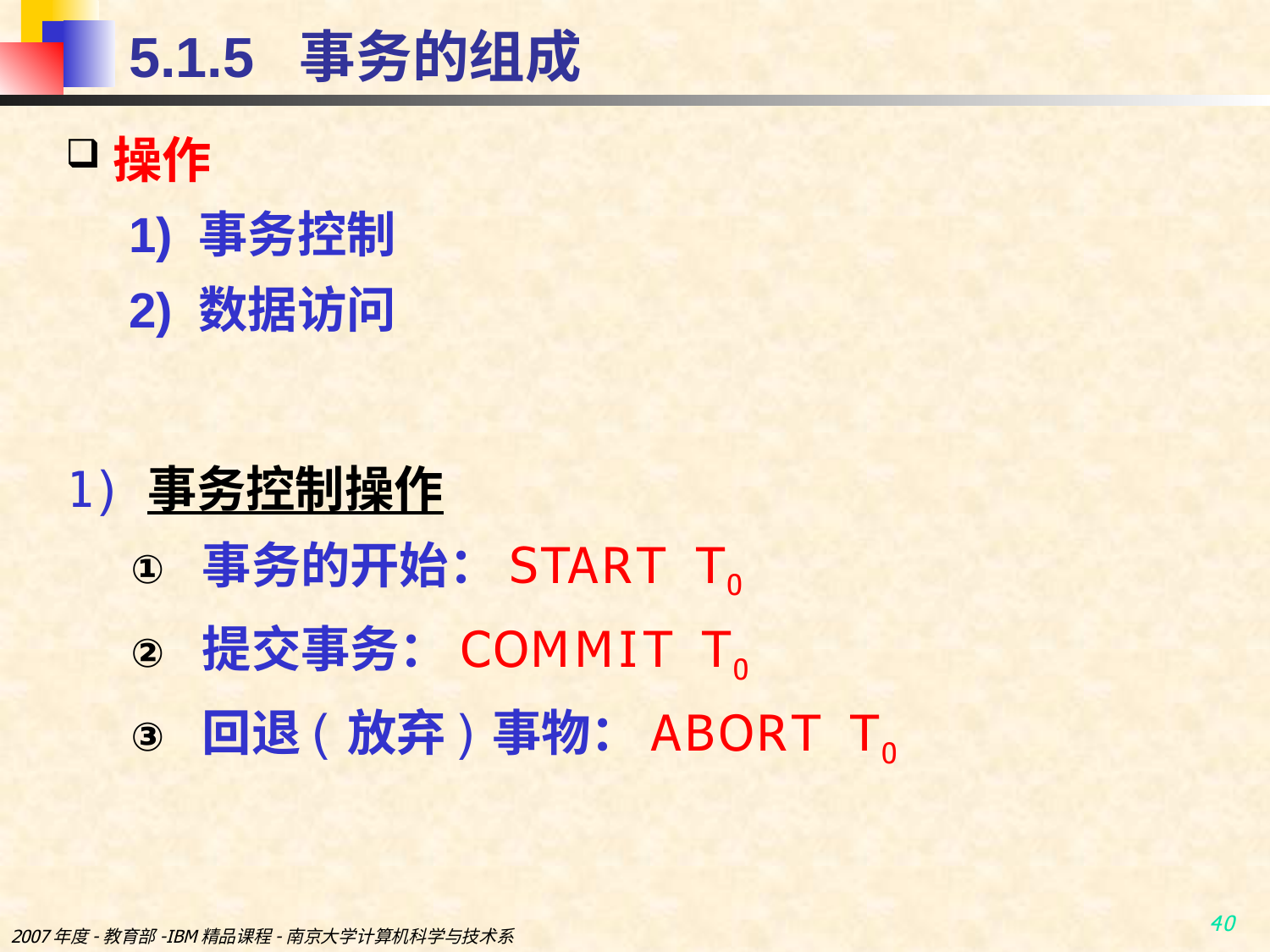

# 5.1.5  事务的组成
操作
1) 事务控制
2) 数据访问
1) 事务控制操作
事务的开始：START  T0
提交事务：COMMIT  T0
回退(放弃)事物：ABORT  T0
40